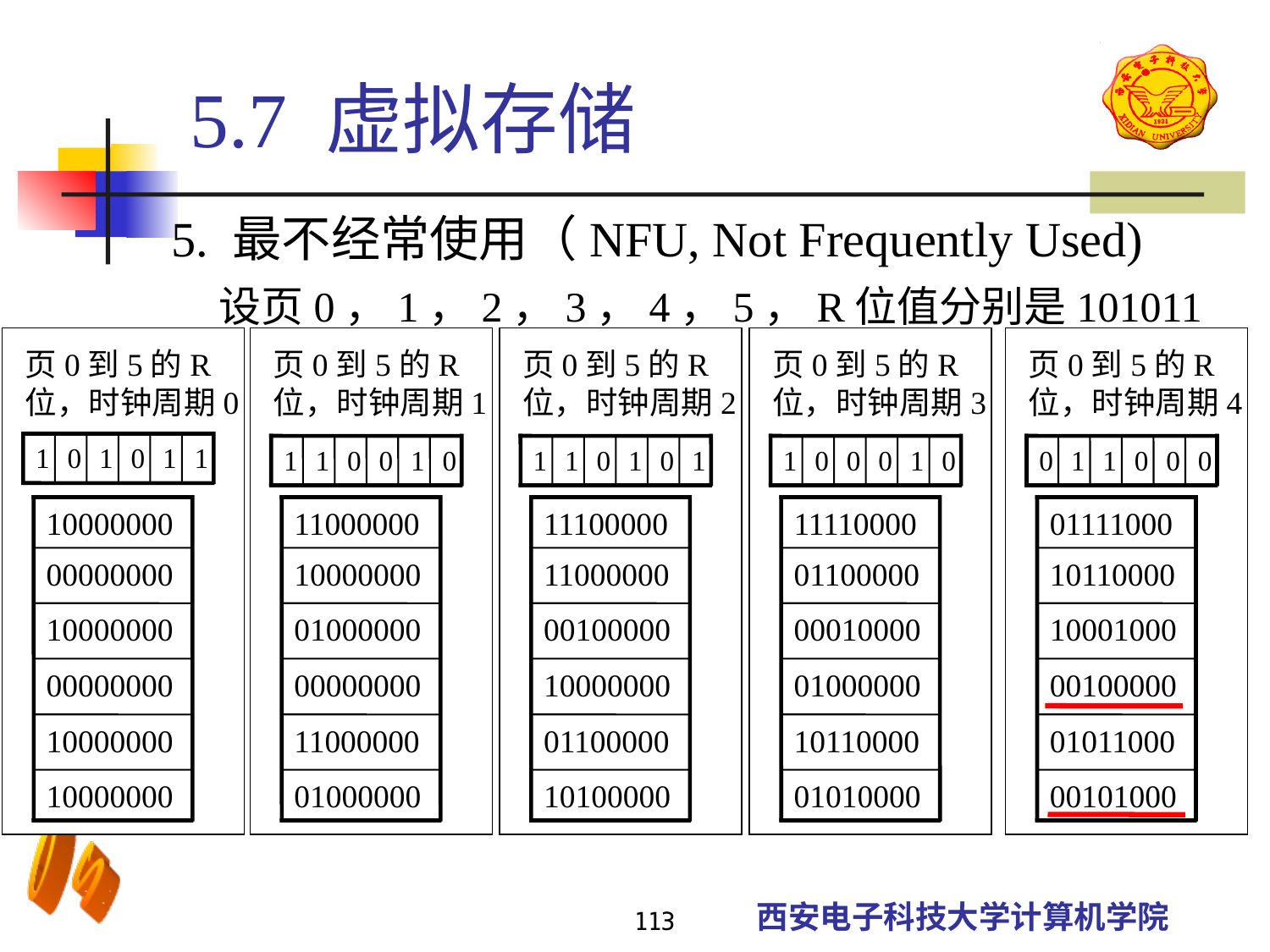

5.7 虚拟存储
5. 最不经常使用（NFU, Not Frequently Used)
	设页0，1，2，3，4，5，R位值分别是101011

页0到5的R位，时钟周期0
1

0

1

0

1

1

10000000

00000000

10000000

00000000

10000000

10000000

页0到5的R位，时钟周期1
1

1

0

0

1

0

11000000

10000000

01000000

00000000

11000000

01000000

页0到5的R位，时钟周期2
1

1

0

1

0

1

11100000

11000000

00100000

10000000

01100000

10100000

页0到5的R位，时钟周期3
1

0

0

0

1

0

11110000

01100000

00010000

01000000

10110000

01010000

页0到5的R位，时钟周期4
0

1

1

0

0

0

01111000

10110000

10001000

00100000

01011000

00101000

113